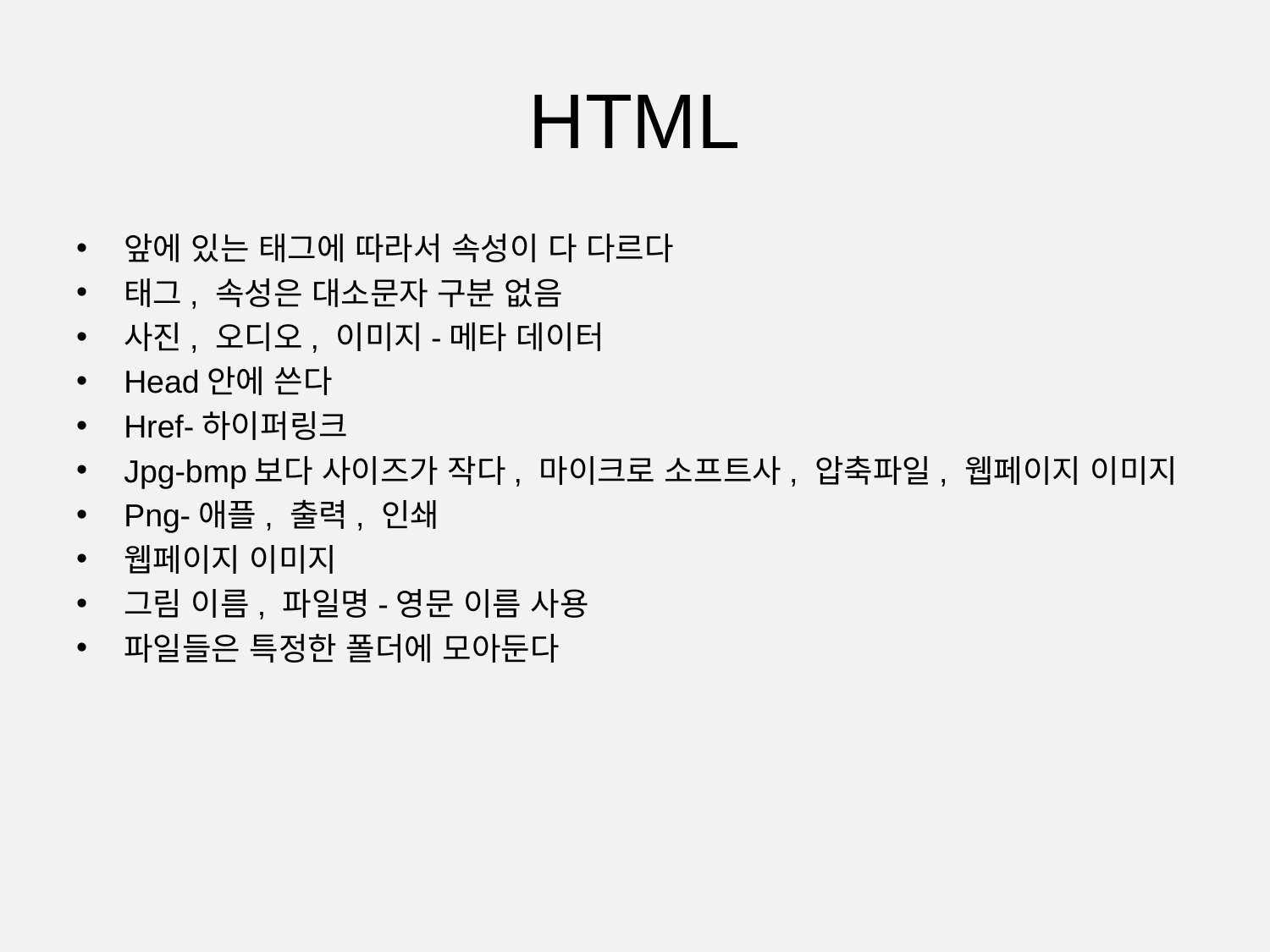

# HTML
앞에 있는 태그에 따라서 속성이 다 다르다
태그, 속성은 대소문자 구분 없음
사진, 오디오, 이미지-메타 데이터
Head안에 쓴다
Href-하이퍼링크
Jpg-bmp보다 사이즈가 작다, 마이크로 소프트사, 압축파일, 웹페이지 이미지
Png-애플, 출력, 인쇄
웹페이지 이미지
그림 이름, 파일명-영문 이름 사용
파일들은 특정한 폴더에 모아둔다